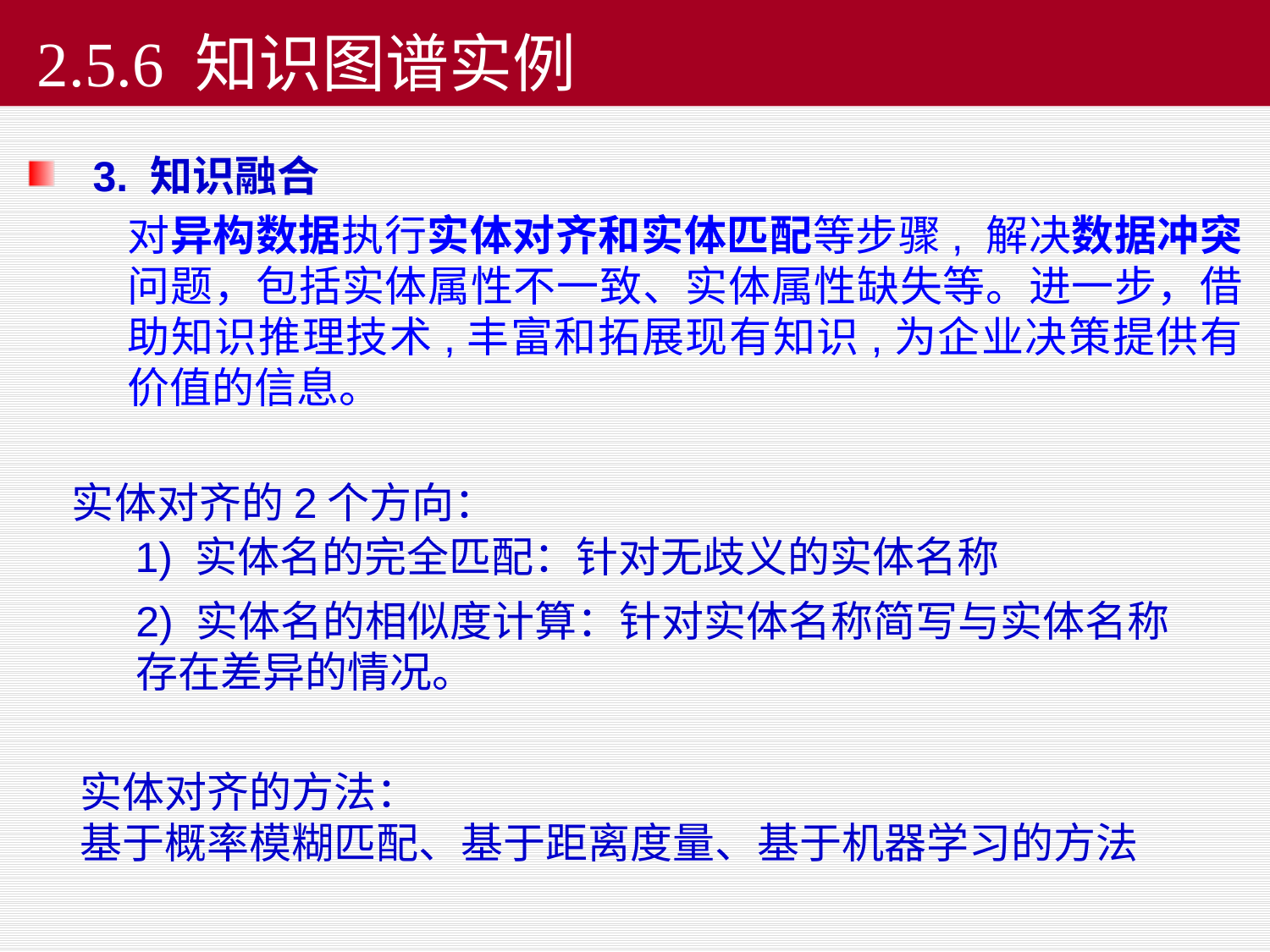

# 2.5.6 知识图谱实例
3. 知识融合
对异构数据执行实体对齐和实体匹配等步骤, 解决数据冲突问题，包括实体属性不一致、实体属性缺失等。进一步，借助知识推理技术,丰富和拓展现有知识,为企业决策提供有价值的信息。
实体对齐的2个方向：
1) 实体名的完全匹配：针对无歧义的实体名称
2) 实体名的相似度计算：针对实体名称简写与实体名称存在差异的情况。
实体对齐的方法：
基于概率模糊匹配、基于距离度量、基于机器学习的方法
86